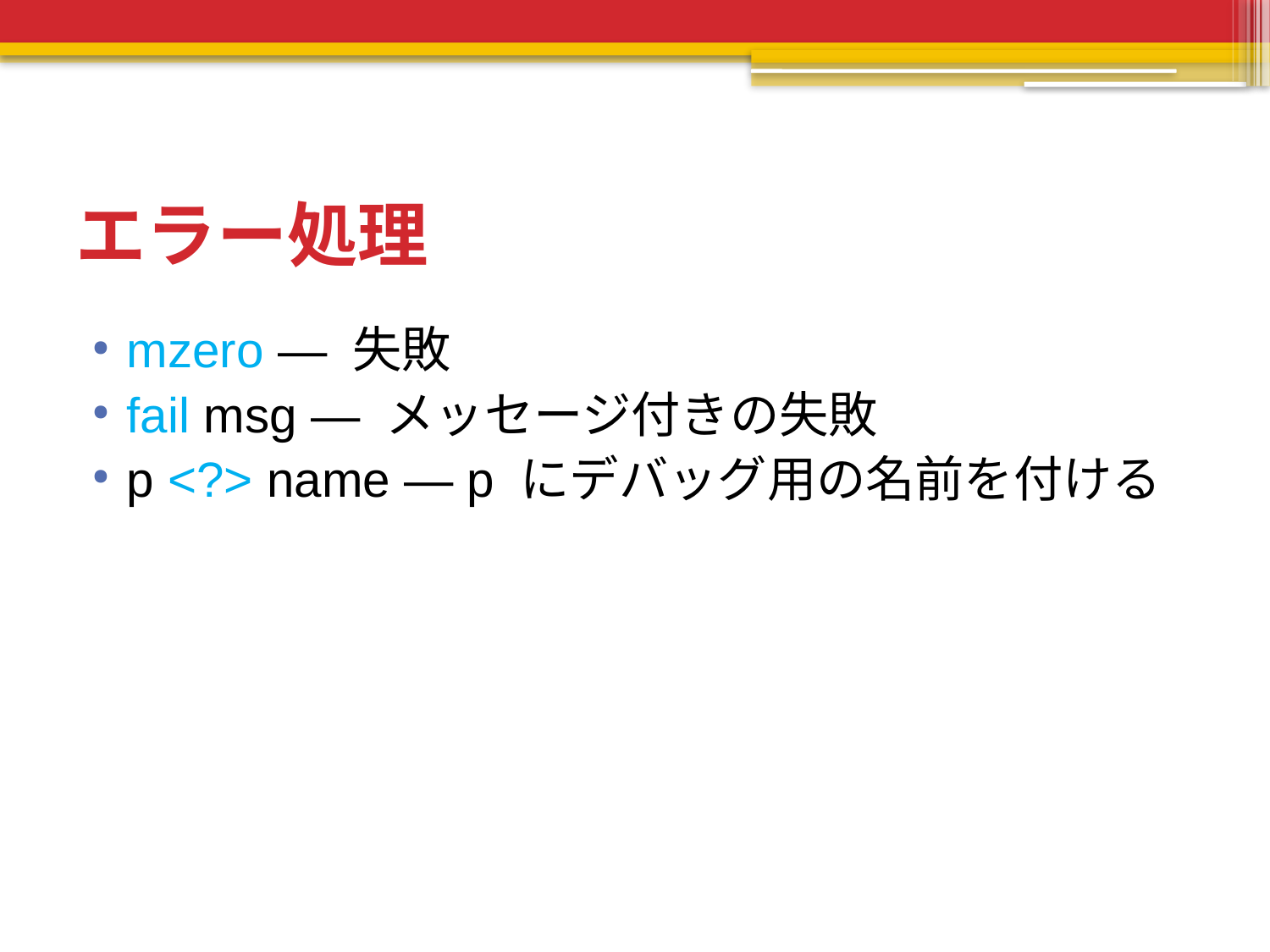

# エラー処理
mzero ― 失敗
fail msg ― メッセージ付きの失敗
p <?> name ― p にデバッグ用の名前を付ける